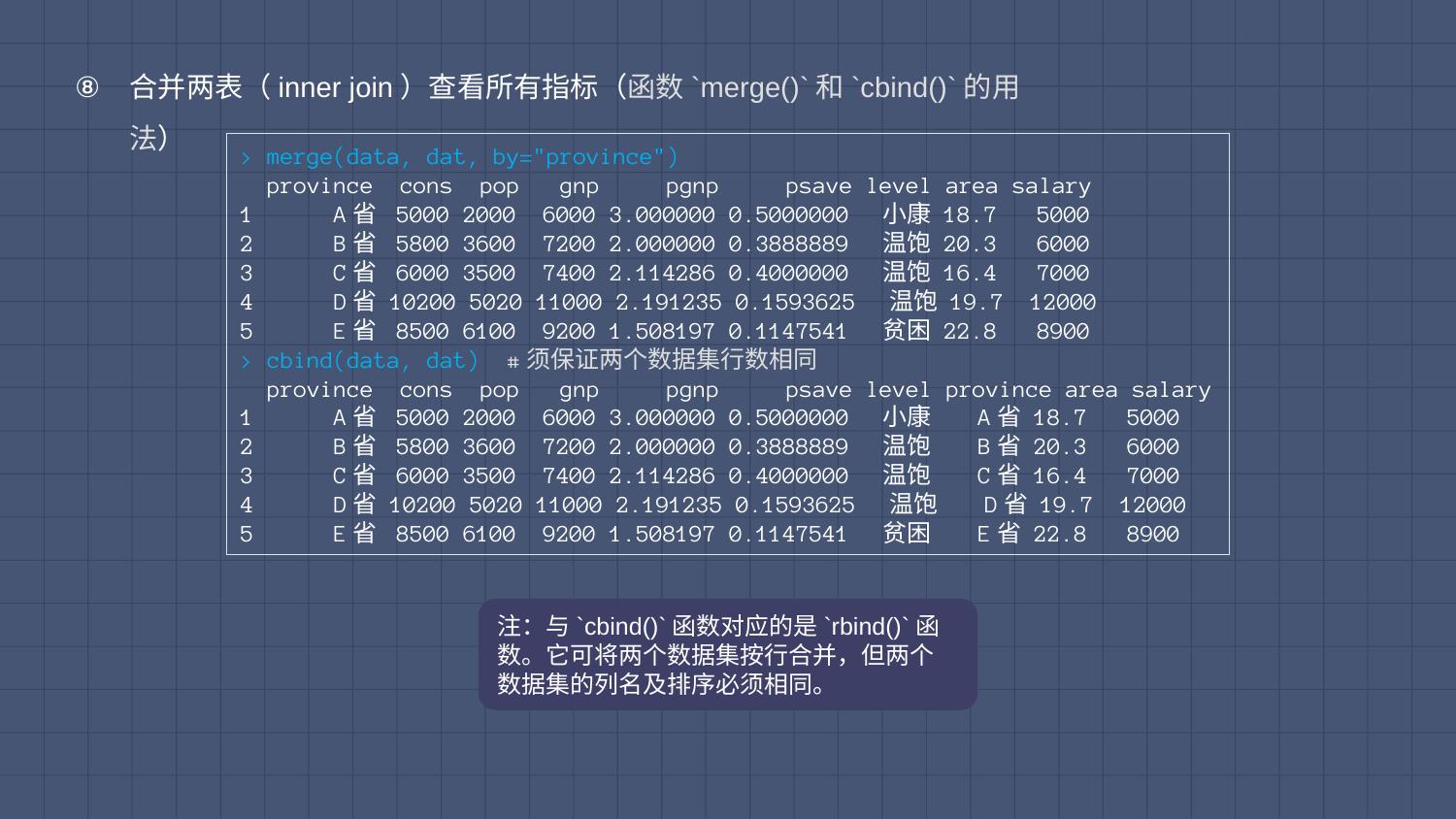

合并两表（inner join）查看所有指标（函数`merge()`和`cbind()`的用法）
> merge(data, dat, by="province")
  province  cons  pop   gnp     pgnp     psave level area salary
1      A省  5000 2000  6000 3.000000 0.5000000  小康 18.7   5000
2      B省  5800 3600  7200 2.000000 0.3888889  温饱 20.3   6000
3      C省  6000 3500  7400 2.114286 0.4000000  温饱 16.4   7000
4      D省 10200 5020 11000 2.191235 0.1593625  温饱 19.7  12000
5      E省  8500 6100  9200 1.508197 0.1147541  贫困 22.8   8900
> cbind(data, dat)  #须保证两个数据集行数相同
  province  cons  pop   gnp     pgnp     psave level province area salary
1      A省  5000 2000  6000 3.000000 0.5000000  小康      A省 18.7   5000
2      B省  5800 3600  7200 2.000000 0.3888889  温饱      B省 20.3   6000
3      C省  6000 3500  7400 2.114286 0.4000000  温饱      C省 16.4   7000
4      D省 10200 5020 11000 2.191235 0.1593625  温饱      D省 19.7  12000
5      E省  8500 6100  9200 1.508197 0.1147541  贫困      E省 22.8   8900
注：与`cbind()`函数对应的是`rbind()`函数。它可将两个数据集按行合并，但两个数据集的列名及排序必须相同。